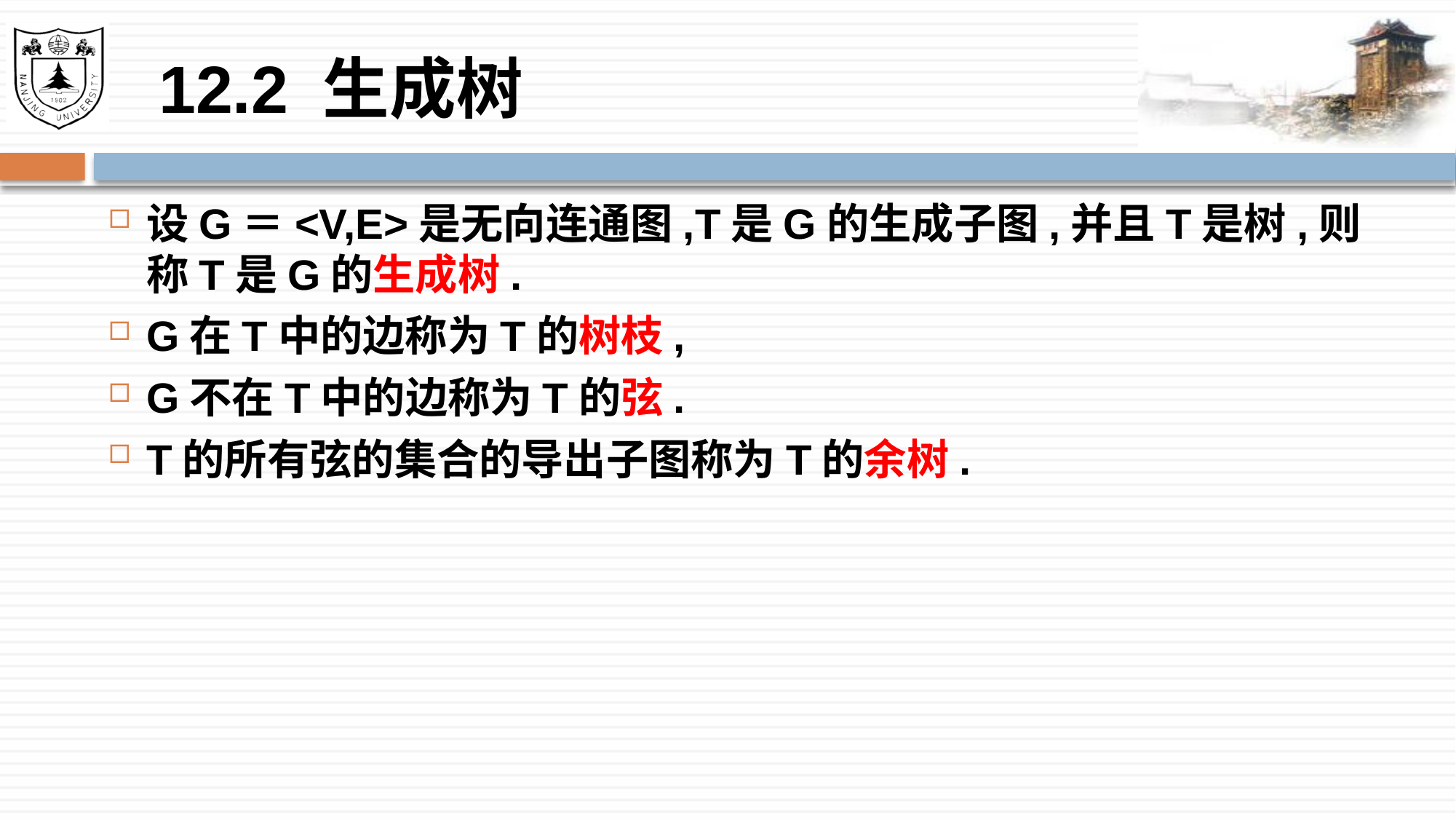

# 12.2 生成树
设G＝<V,E>是无向连通图,T是G的生成子图,并且T是树,则称T是G的生成树.
G在T中的边称为T的树枝,
G不在T中的边称为T的弦.
T的所有弦的集合的导出子图称为T的余树.